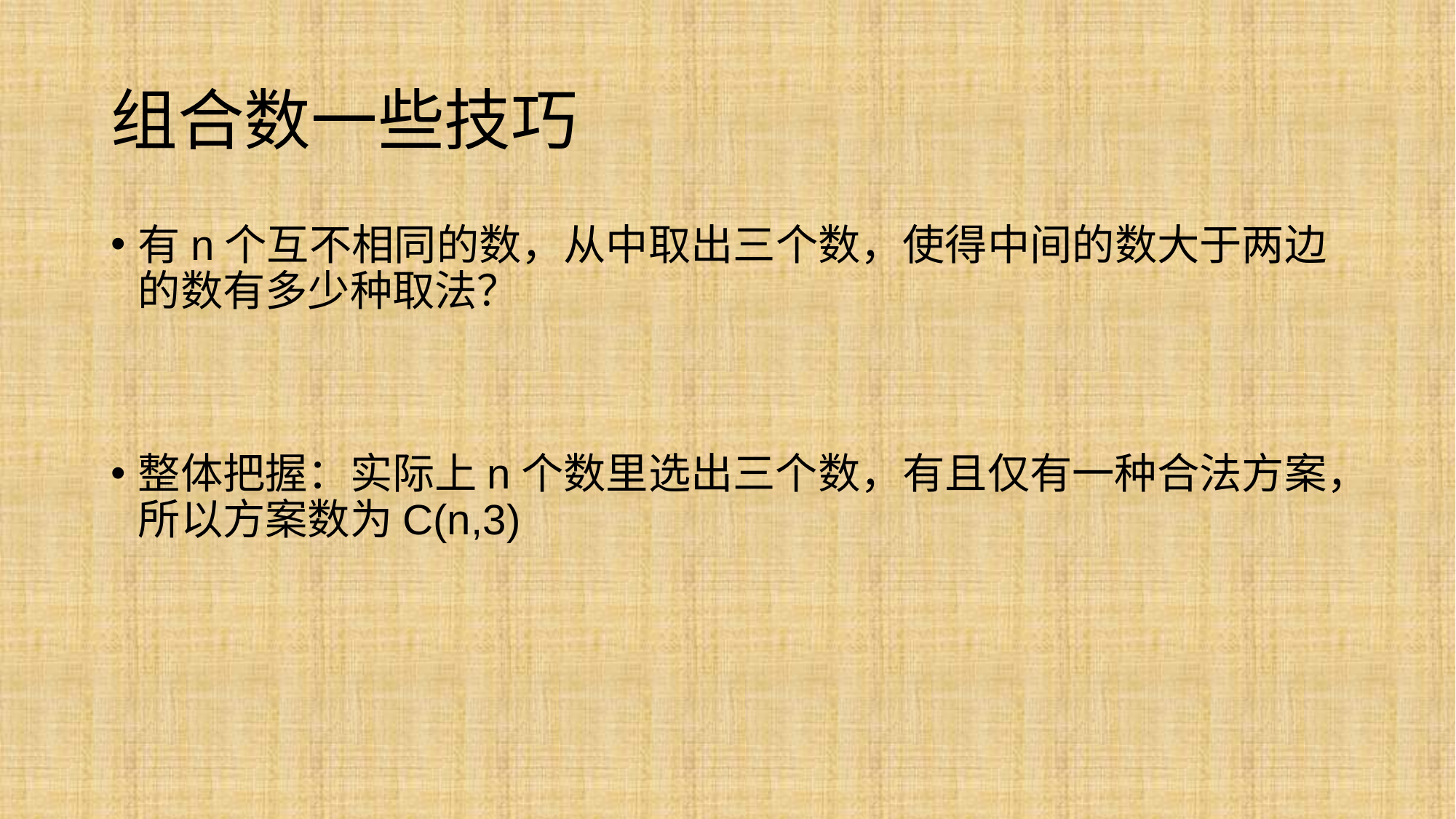

# 组合数一些技巧
有n个互不相同的数，从中取出三个数，使得中间的数大于两边的数有多少种取法？

整体把握：实际上n个数里选出三个数，有且仅有一种合法方案，所以方案数为C(n,3)